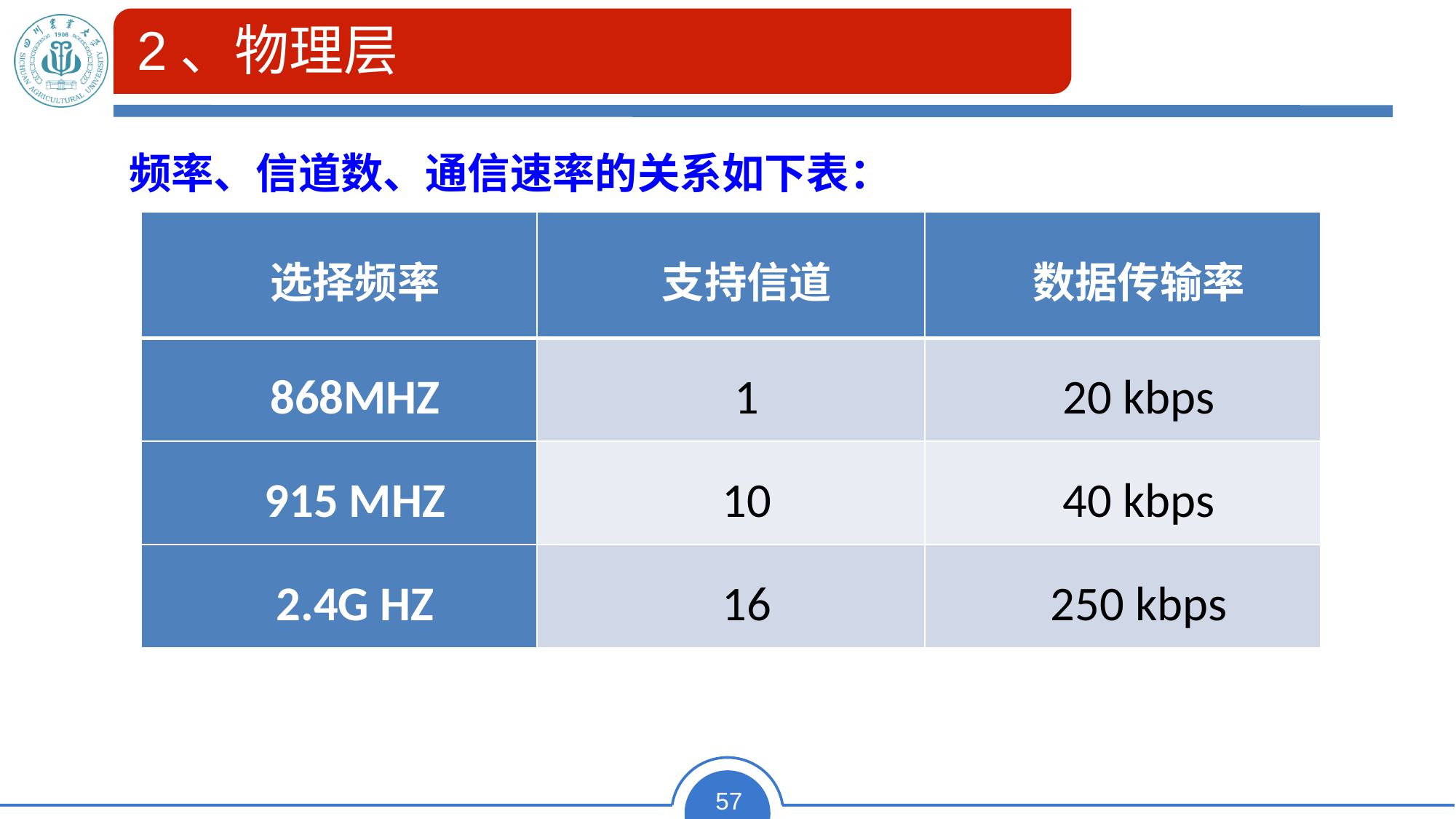

# 2、物理层
频率、信道数、通信速率的关系如下表：

| 选择频率 | 支持信道 | 数据传输率 |
| --- | --- | --- |
| 868MHZ | 1 | 20 kbps |
| 915 MHZ | 10 | 40 kbps |
| 2.4G HZ | 16 | 250 kbps |